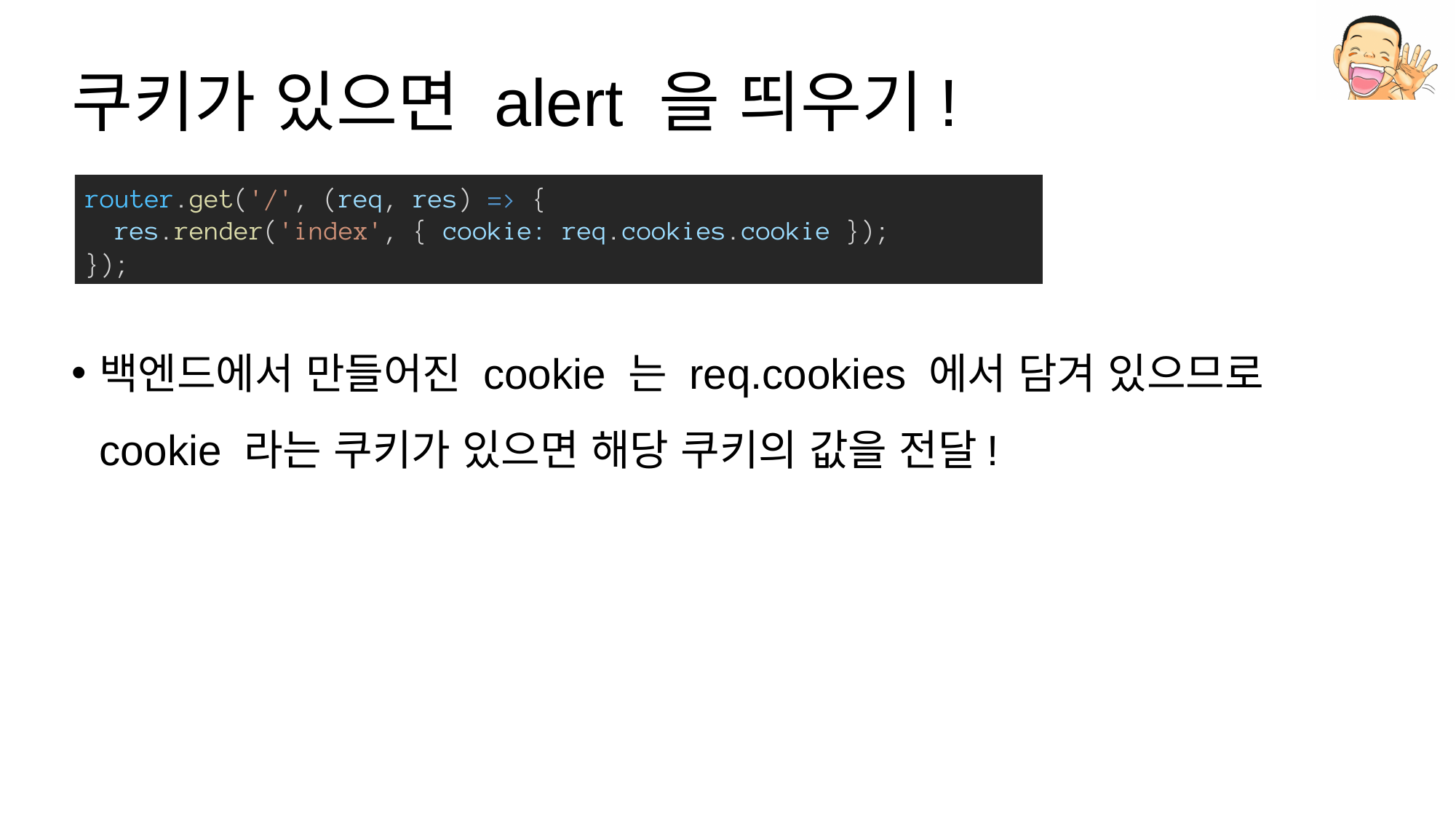

# 쿠키가 있으면 alert 을 띄우기!

백엔드에서 만들어진 cookie 는 req.cookies 에서 담겨 있으므로 cookie 라는 쿠키가 있으면 해당 쿠키의 값을 전달!
router.get('/', (req, res) => {
  res.render('index', { cookie: req.cookies.cookie });
});